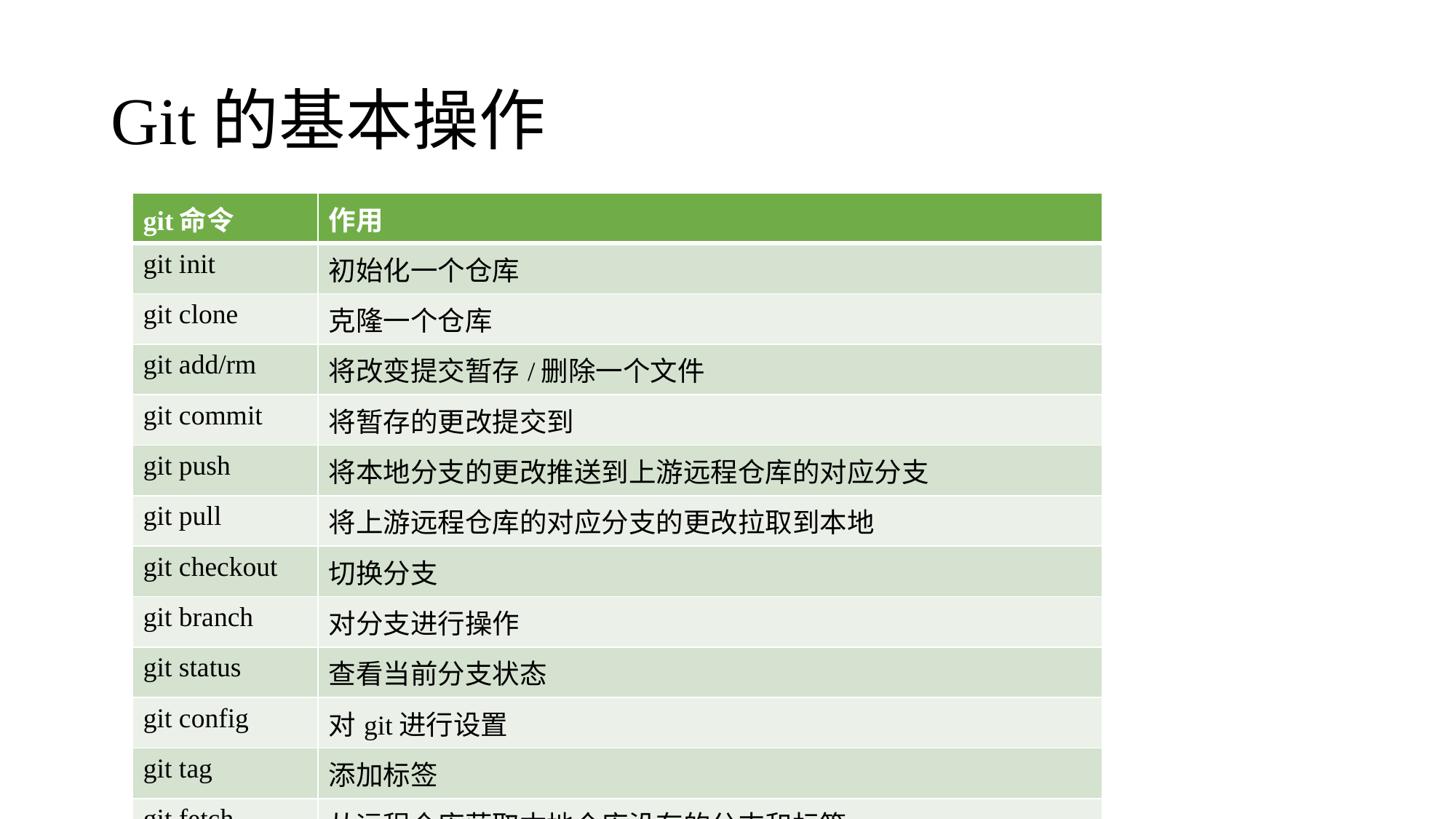

# Git的基本操作
| git命令 | 作用 |
| --- | --- |
| git init | 初始化一个仓库 |
| git clone | 克隆一个仓库 |
| git add/rm | 将改变提交暂存/删除一个文件 |
| git commit | 将暂存的更改提交到 |
| git push | 将本地分支的更改推送到上游远程仓库的对应分支 |
| git pull | 将上游远程仓库的对应分支的更改拉取到本地 |
| git checkout | 切换分支 |
| git branch | 对分支进行操作 |
| git status | 查看当前分支状态 |
| git config | 对git进行设置 |
| git tag | 添加标签 |
| git fetch | 从远程仓库获取本地仓库没有的分支和标签 |